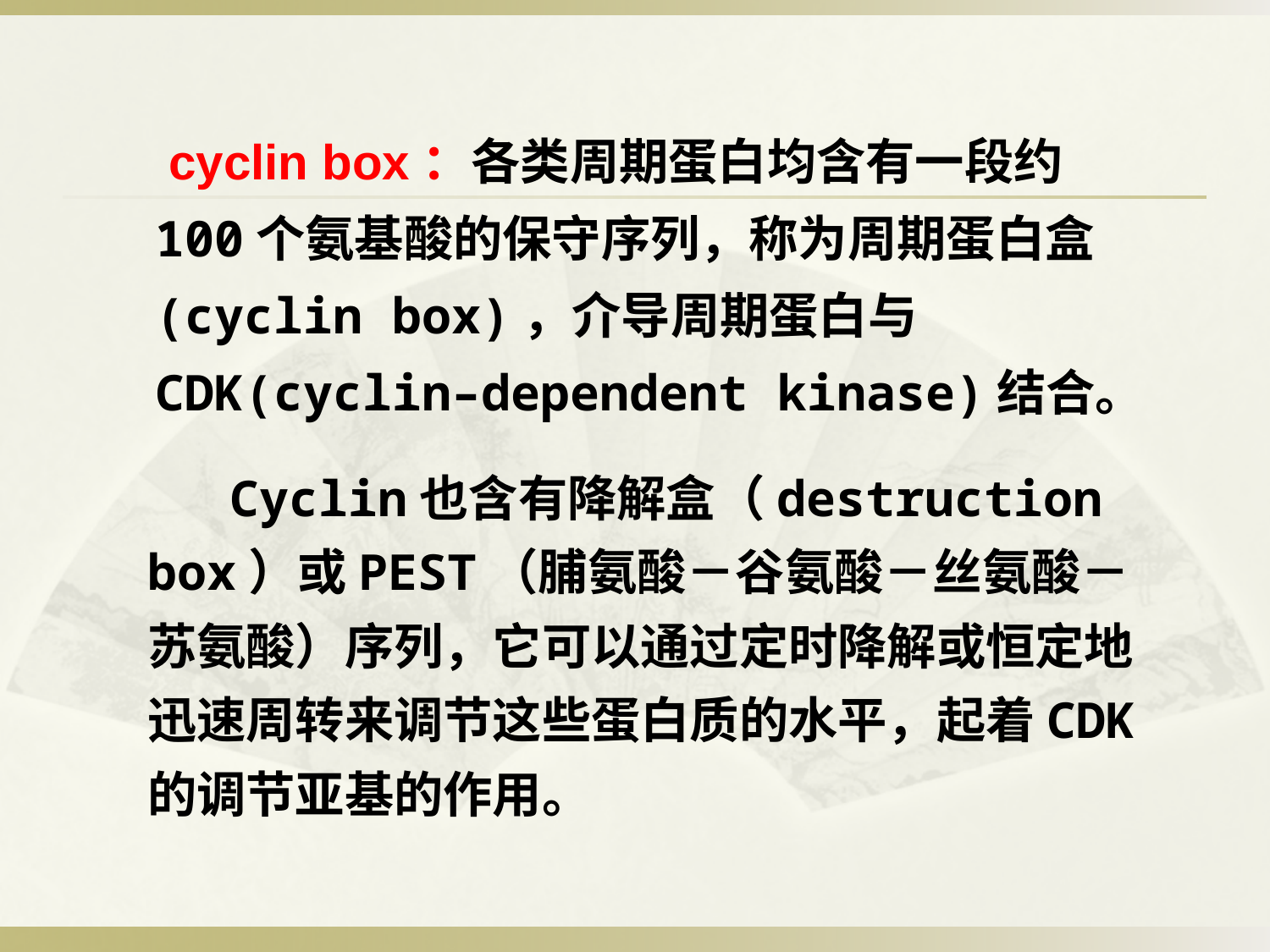

cyclin box：各类周期蛋白均含有一段约100个氨基酸的保守序列，称为周期蛋白盒(cyclin box)，介导周期蛋白与CDK(cyclin–dependent kinase)结合。
      Cyclin也含有降解盒（destruction box）或PEST（脯氨酸－谷氨酸－丝氨酸－苏氨酸）序列，它可以通过定时降解或恒定地迅速周转来调节这些蛋白质的水平，起着CDK的调节亚基的作用。